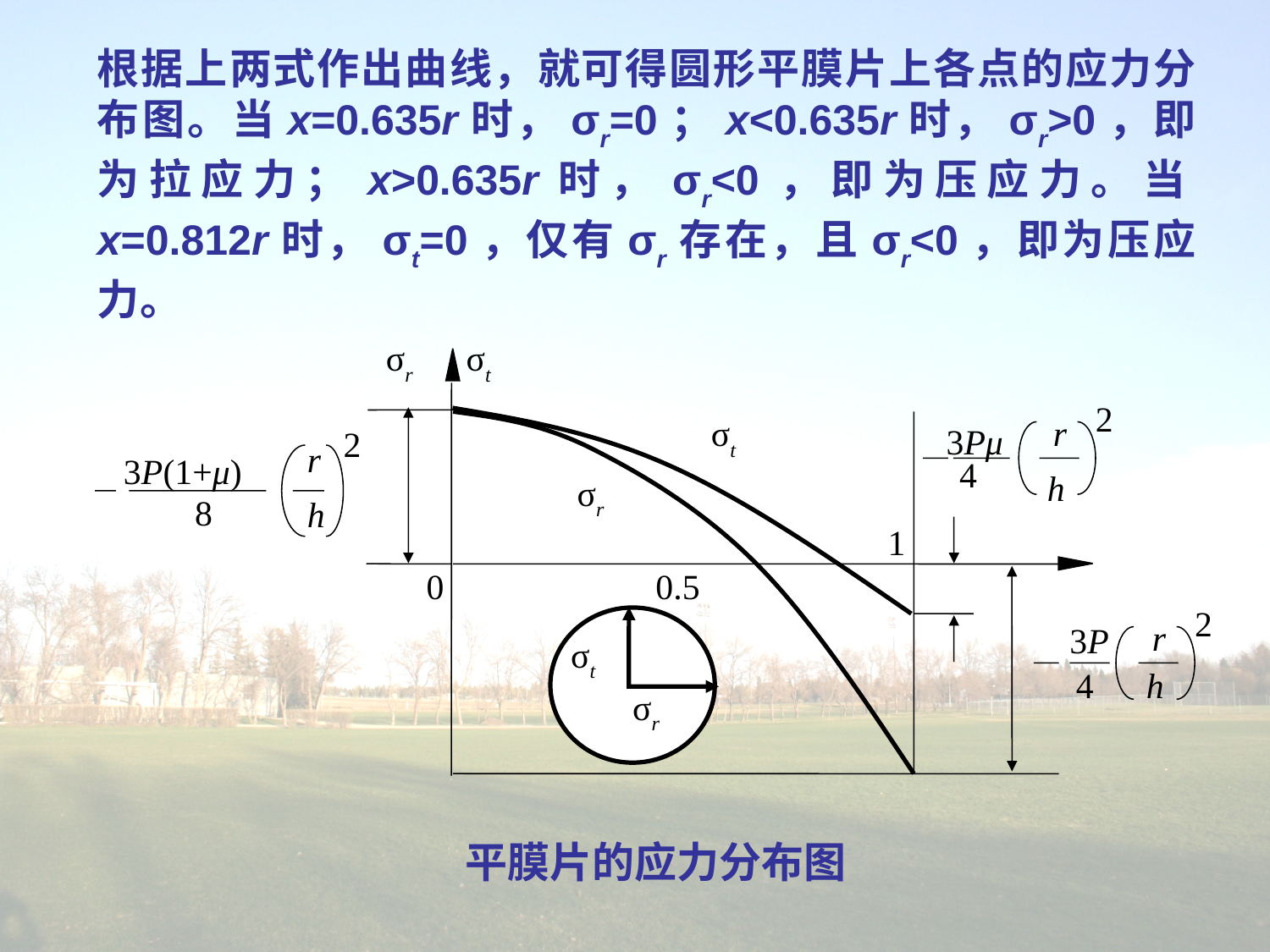

根据上两式作出曲线，就可得圆形平膜片上各点的应力分布图。当x=0.635r时，σr=0；x<0.635r时，σr>0，即为拉应力；x>0.635r时，σr<0，即为压应力。当x=0.812r时，σt=0，仅有σr存在，且σr<0，即为压应力。
σr

σt

2

σt

r

3Pμ
2

r

3P(1+μ)

4

h

σr

8

h

1

0
0.5

2

r

3P

σt

4

h

σr

平膜片的应力分布图